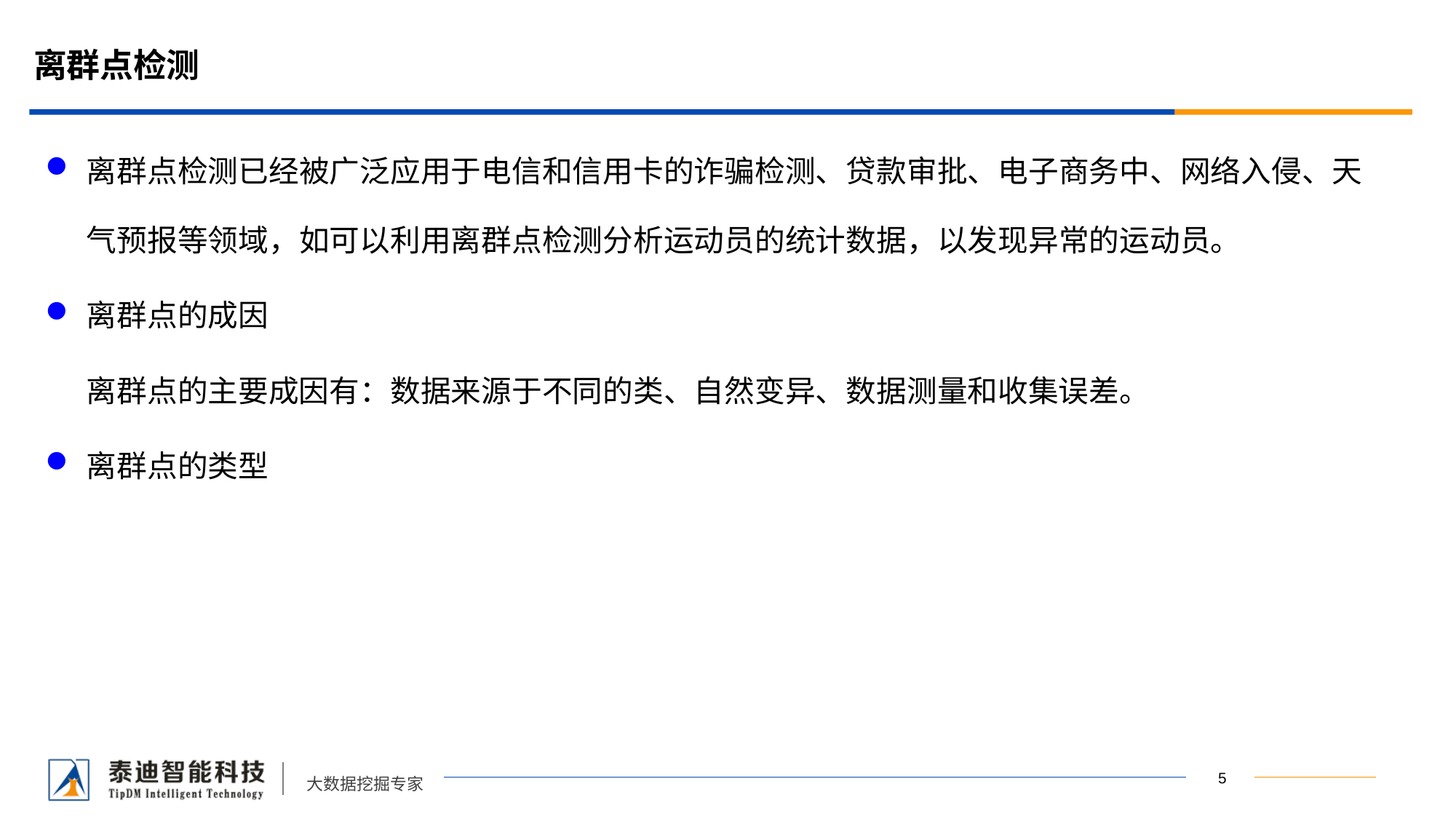

离群点检测
离群点检测已经被广泛应用于电信和信用卡的诈骗检测、贷款审批、电子商务中、网络入侵、天气预报等领域，如可以利用离群点检测分析运动员的统计数据，以发现异常的运动员。
离群点的成因
     离群点的主要成因有：数据来源于不同的类、自然变异、数据测量和收集误差。
离群点的类型